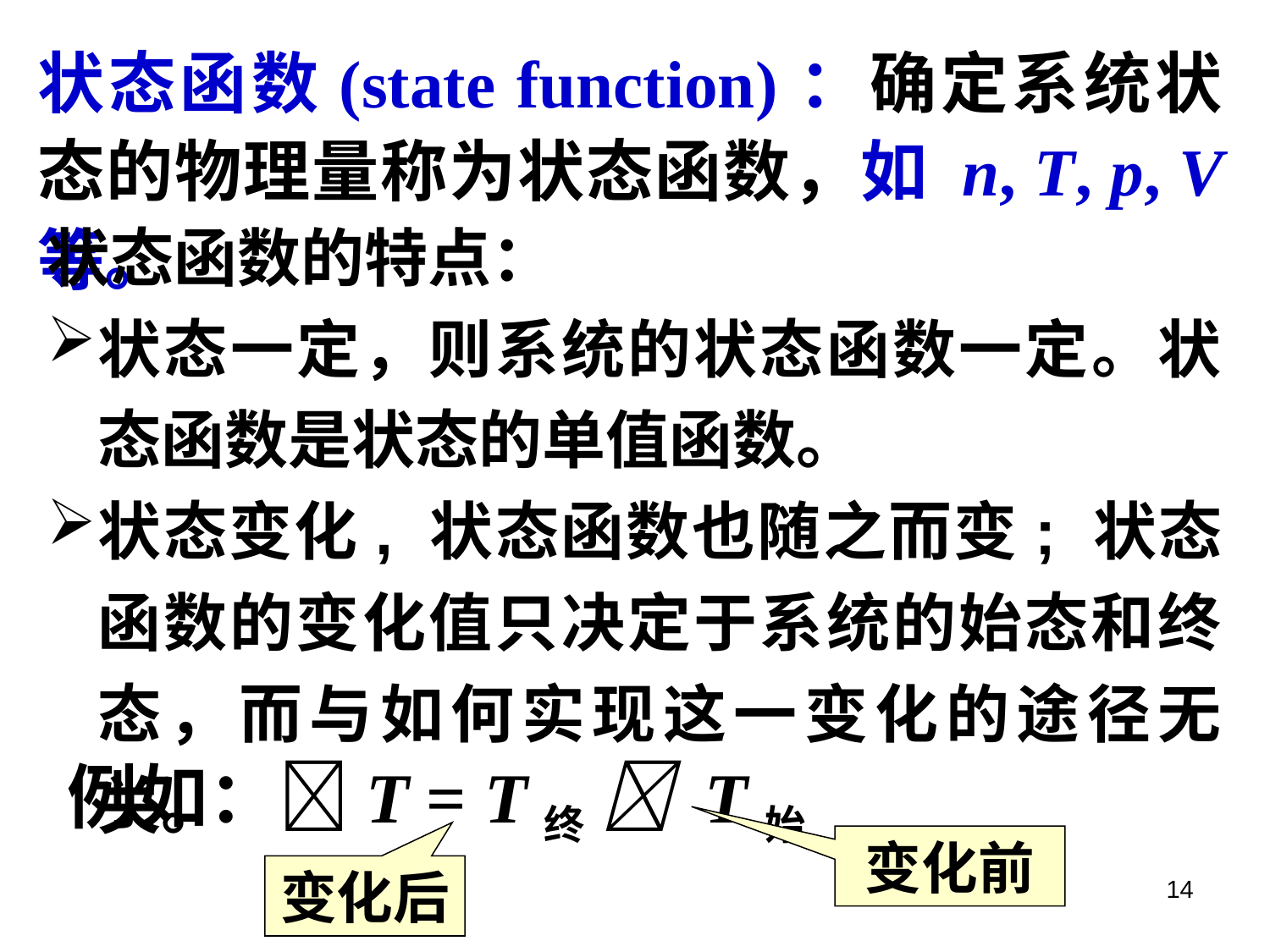

状态函数(state function)：确定系统状态的物理量称为状态函数，如 n, T, p, V 等。
状态函数的特点：
状态一定，则系统的状态函数一定。状态函数是状态的单值函数。
状态变化, 状态函数也随之而变; 状态函数的变化值只决定于系统的始态和终态，而与如何实现这一变化的途径无关。
例如：ΔT = T终 − T始
变化前
变化后
14